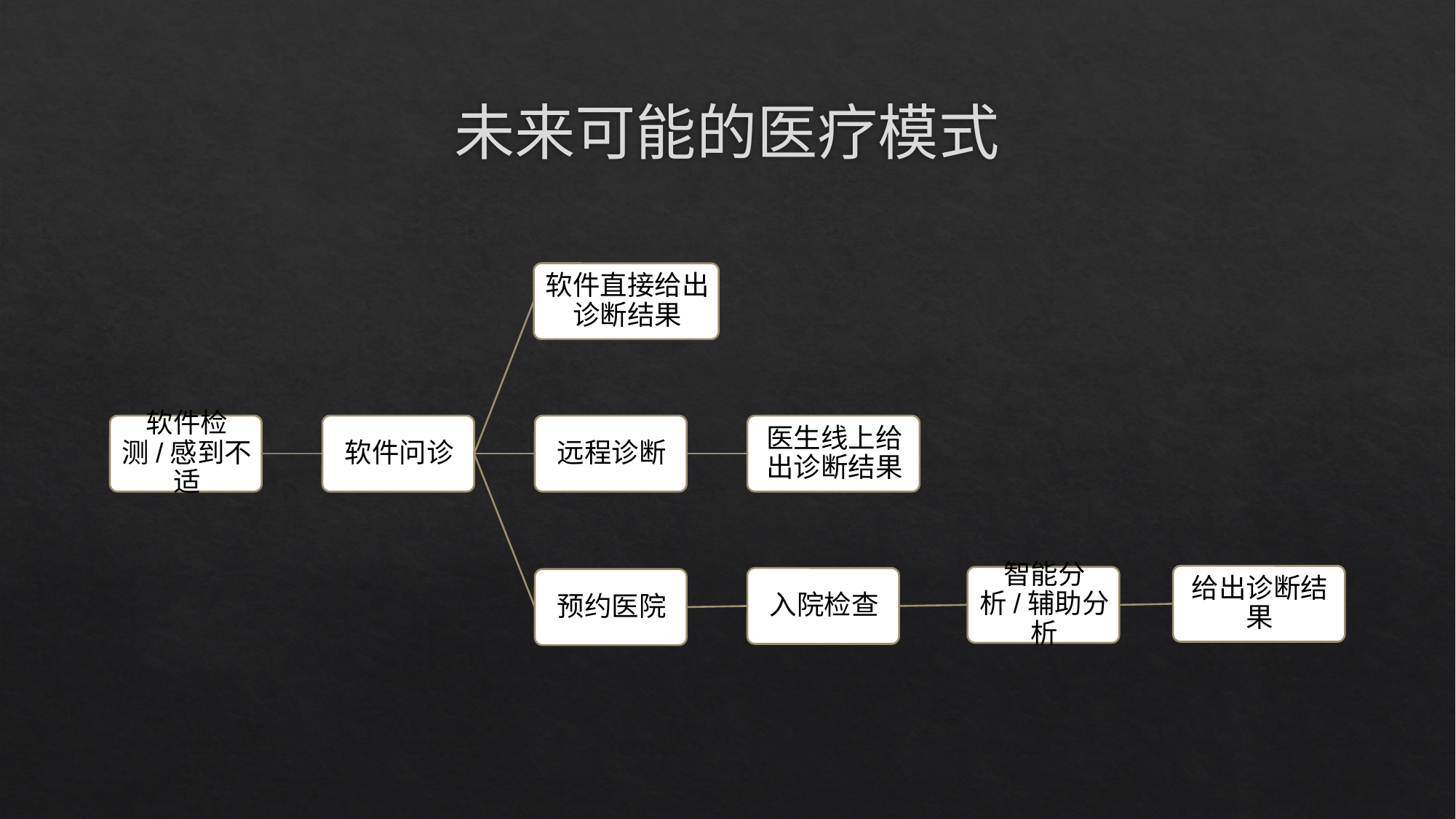

# 未来可能的医疗模式
软件检测/感到不适

软件问诊

软件直接给出诊断结果

远程诊断

医生线上给出诊断结果

预约医院

入院检查

智能分析/辅助分析

给出诊断结果